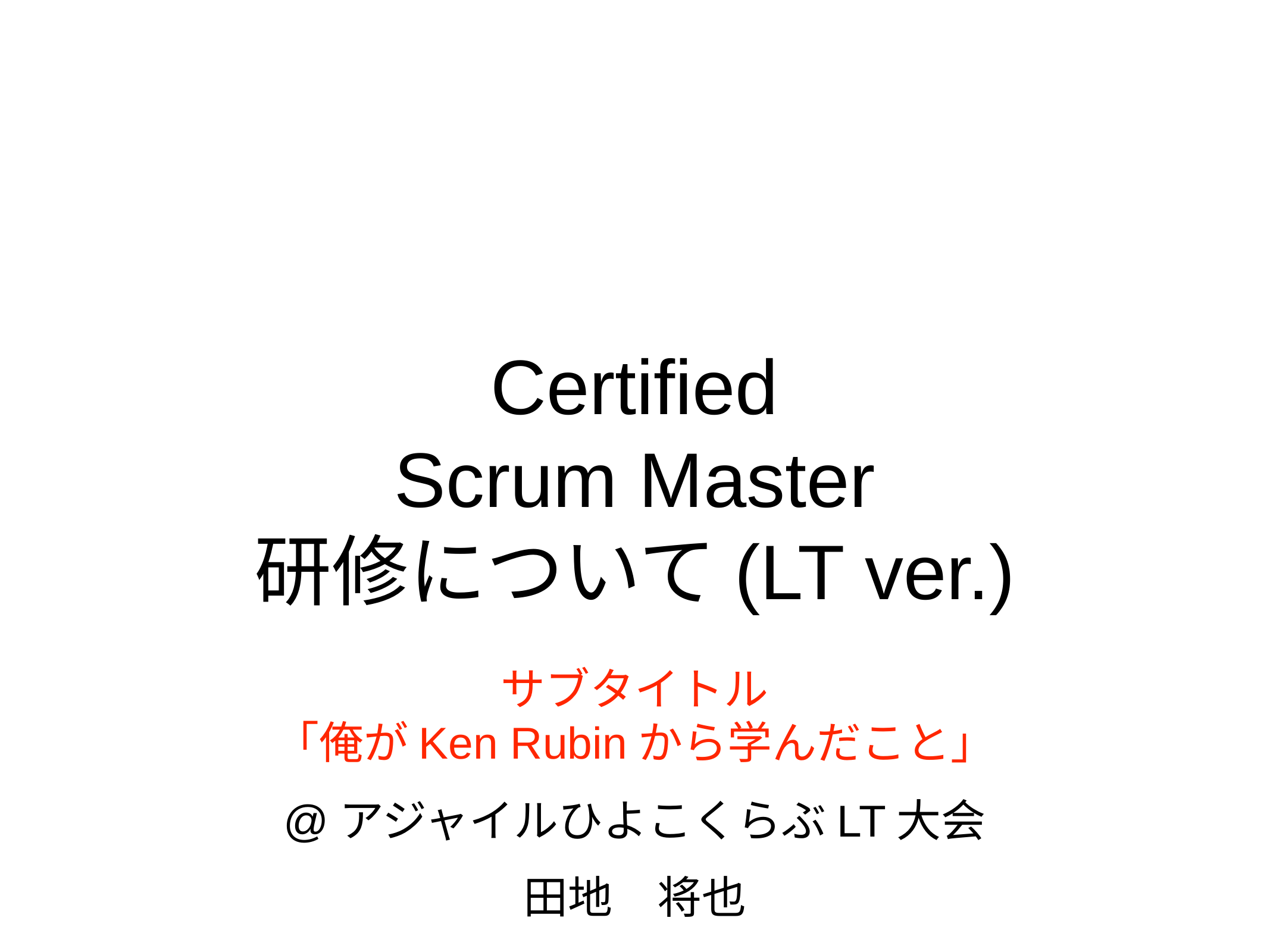

# Certified
Scrum Master
研修について(LT ver.)
サブタイトル
「俺がKen Rubinから学んだこと」
@アジャイルひよこくらぶLT大会
田地　将也